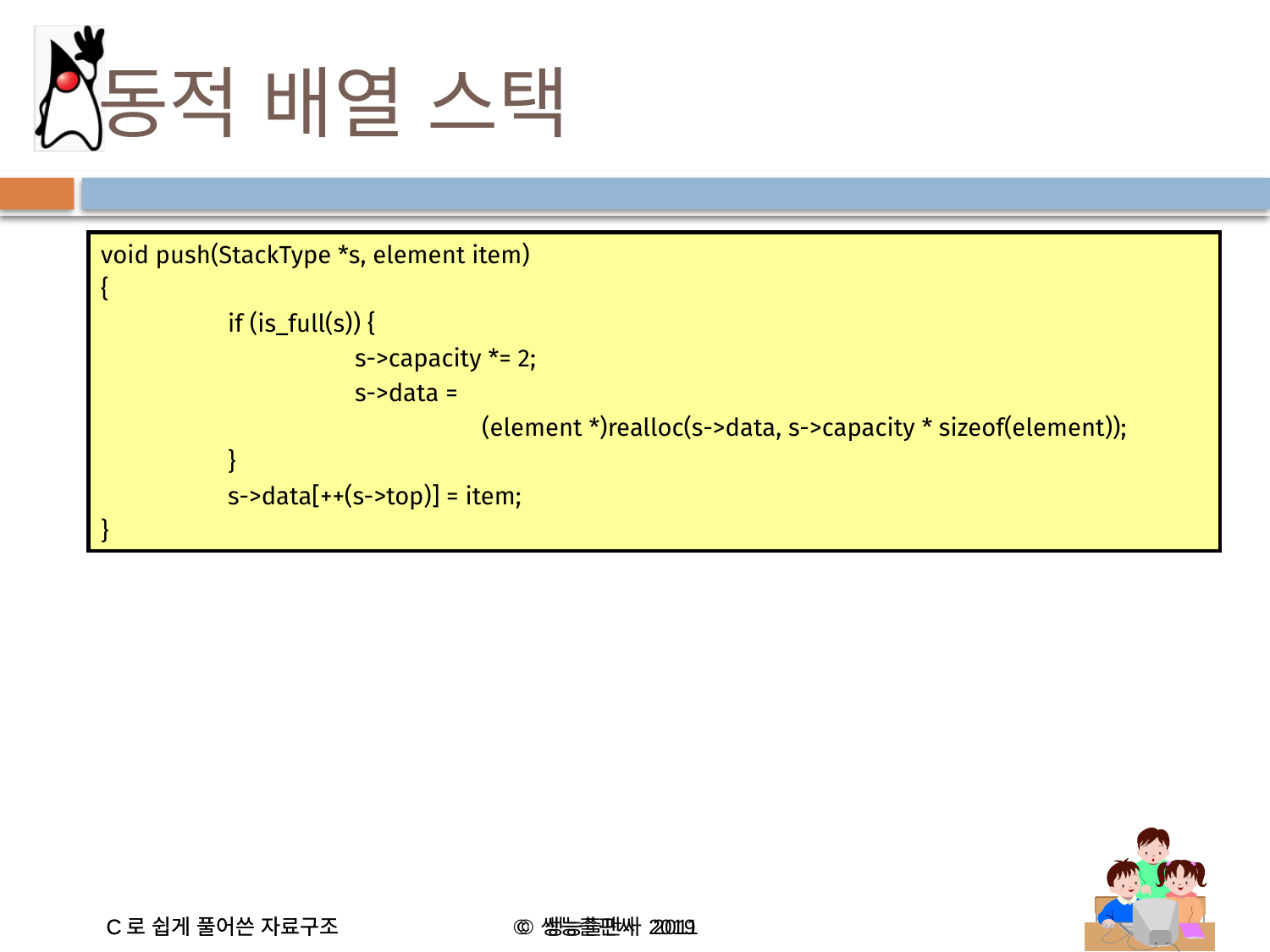

# 동적 배열 스택

void push(StackType *s, element item)
{
	if (is_full(s)) {
		s->capacity *= 2;
		s->data =
			(element *)realloc(s->data, s->capacity * sizeof(element));
	}
	s->data[++(s->top)] = item;
}